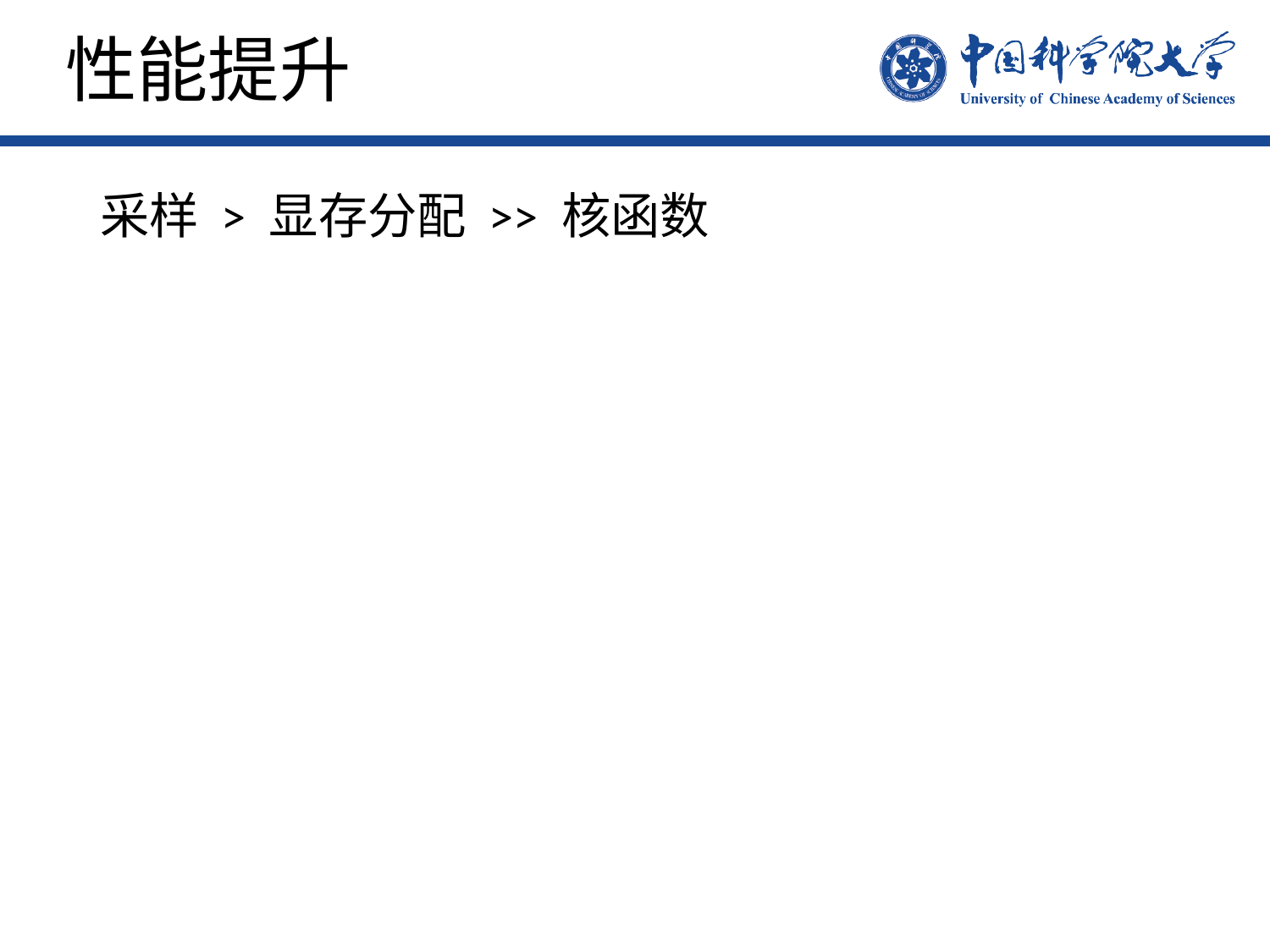

# 性能提升
采样 > 显存分配 >> 核函数